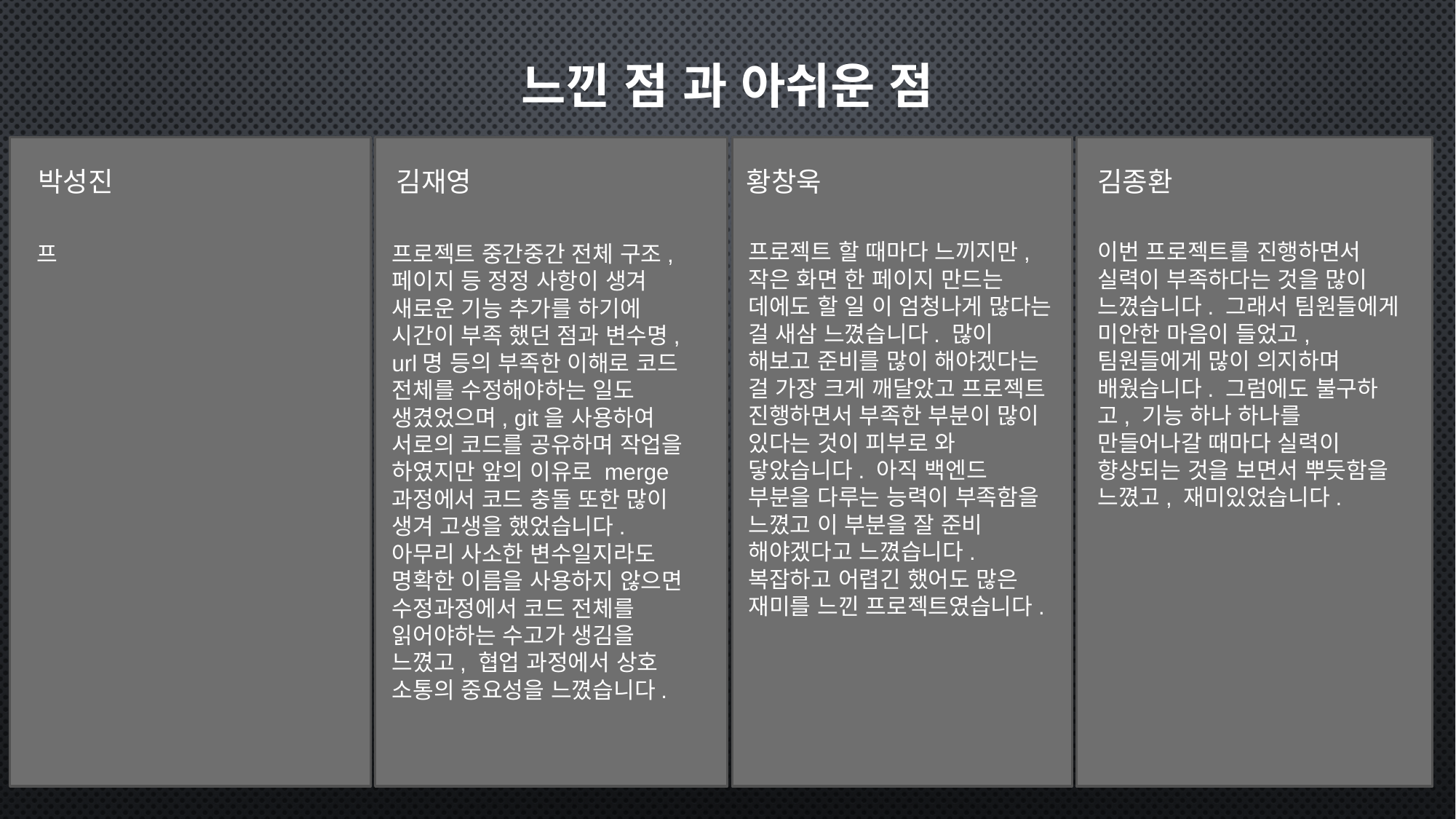

# 느낀 점 과 아쉬운 점

박성진
김재영
황창욱
김종환
프로젝트 할 때마다 느끼지만, 작은 화면 한 페이지 만드는 데에도 할 일 이 엄청나게 많다는 걸 새삼 느꼈습니다. 많이 해보고 준비를 많이 해야겠다는 걸 가장 크게 깨달았고 프로젝트 진행하면서 부족한 부분이 많이 있다는 것이 피부로 와 닿았습니다. 아직 백엔드 부분을 다루는 능력이 부족함을 느꼈고 이 부분을 잘 준비 해야겠다고 느꼈습니다.
복잡하고 어렵긴 했어도 많은 재미를 느낀 프로젝트였습니다.
이번 프로젝트를 진행하면서 실력이 부족하다는 것을 많이 느꼈습니다. 그래서 팀원들에게 미안한 마음이 들었고, 팀원들에게 많이 의지하며 배웠습니다. 그럼에도 불구하고, 기능 하나 하나를 만들어나갈 때마다 실력이 향상되는 것을 보면서 뿌듯함을 느꼈고, 재미있었습니다.
프로젝트 중간중간 전체 구조, 페이지 등 정정 사항이 생겨 새로운 기능 추가를 하기에 시간이 부족 했던 점과 변수명, url명 등의 부족한 이해로 코드 전체를 수정해야하는 일도 생겼었으며, git을 사용하여 서로의 코드를 공유하며 작업을 하였지만 앞의 이유로 merge과정에서 코드 충돌 또한 많이 생겨 고생을 했었습니다. 아무리 사소한 변수일지라도 명확한 이름을 사용하지 않으면 수정과정에서 코드 전체를 읽어야하는 수고가 생김을 느꼈고, 협업 과정에서 상호 소통의 중요성을 느꼈습니다.
프